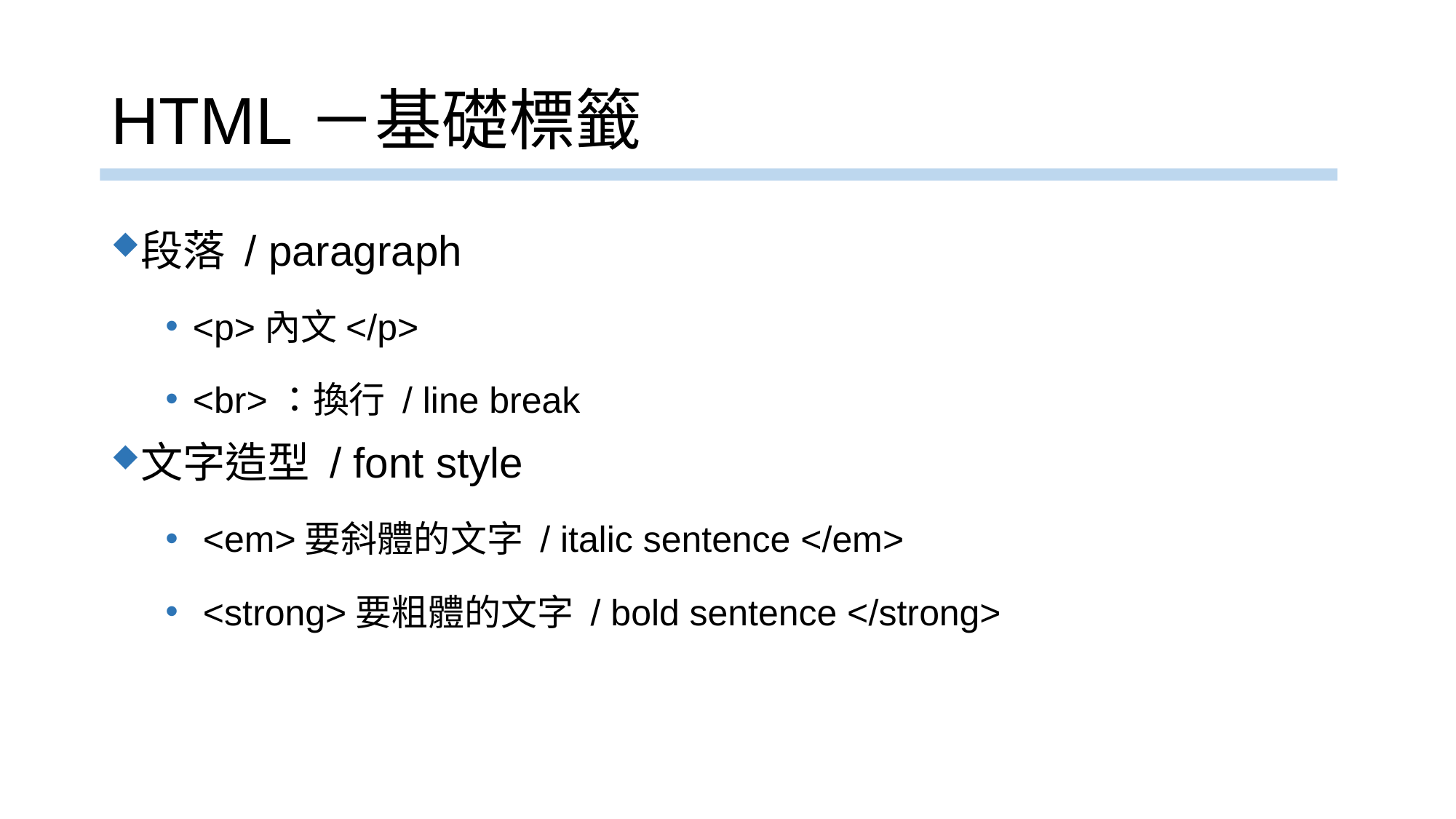

# HTML－基礎標籤

段落 / paragraph
<p>內文</p>
<br>：換行 / line break
文字造型 / font style
 <em>要斜體的文字 / italic sentence </em>
 <strong>要粗體的文字 / bold sentence </strong>